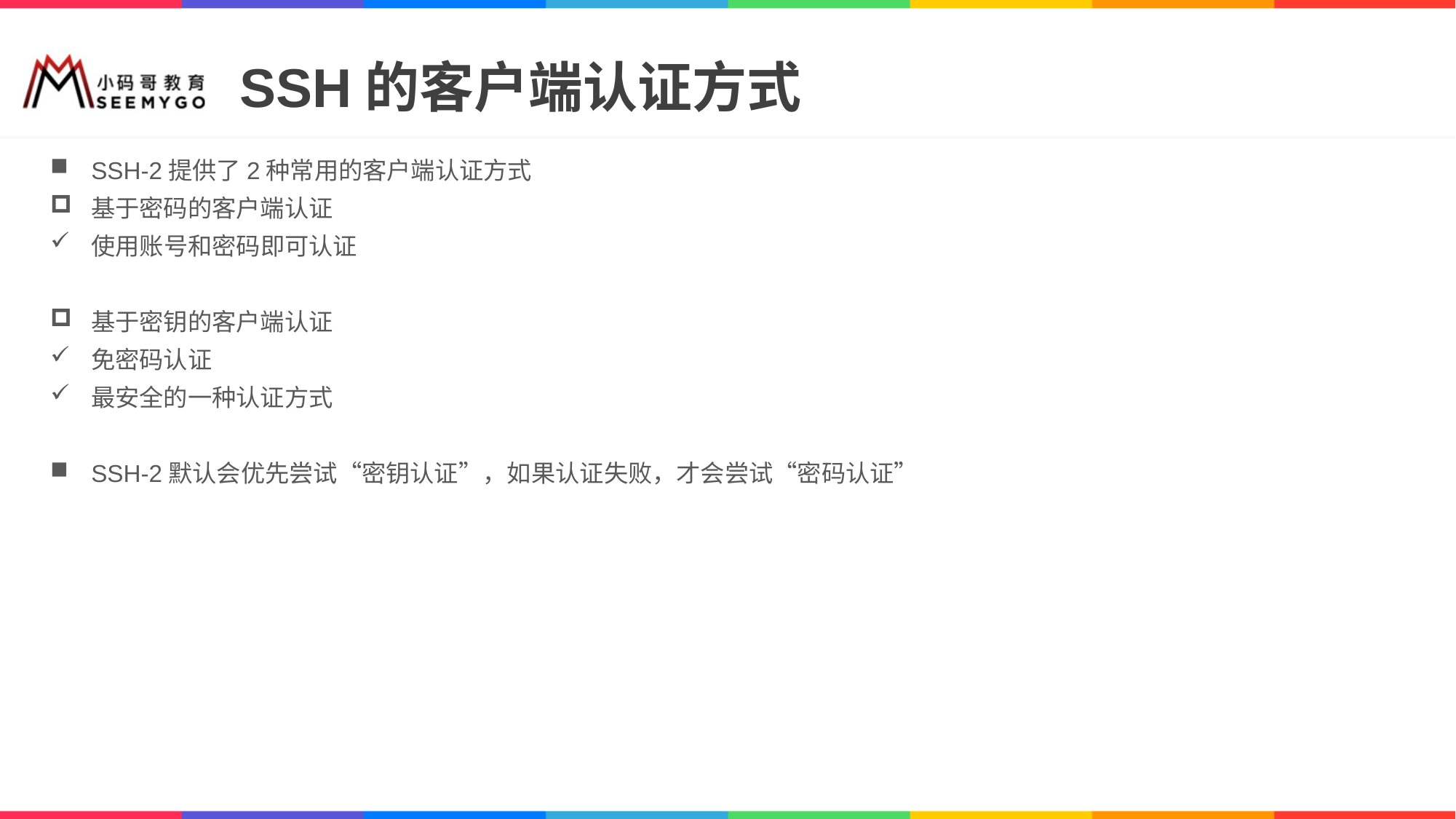

# SSH的客户端认证方式
SSH-2提供了2种常用的客户端认证方式
基于密码的客户端认证
使用账号和密码即可认证

基于密钥的客户端认证
免密码认证
最安全的一种认证方式

SSH-2默认会优先尝试“密钥认证”，如果认证失败，才会尝试“密码认证”